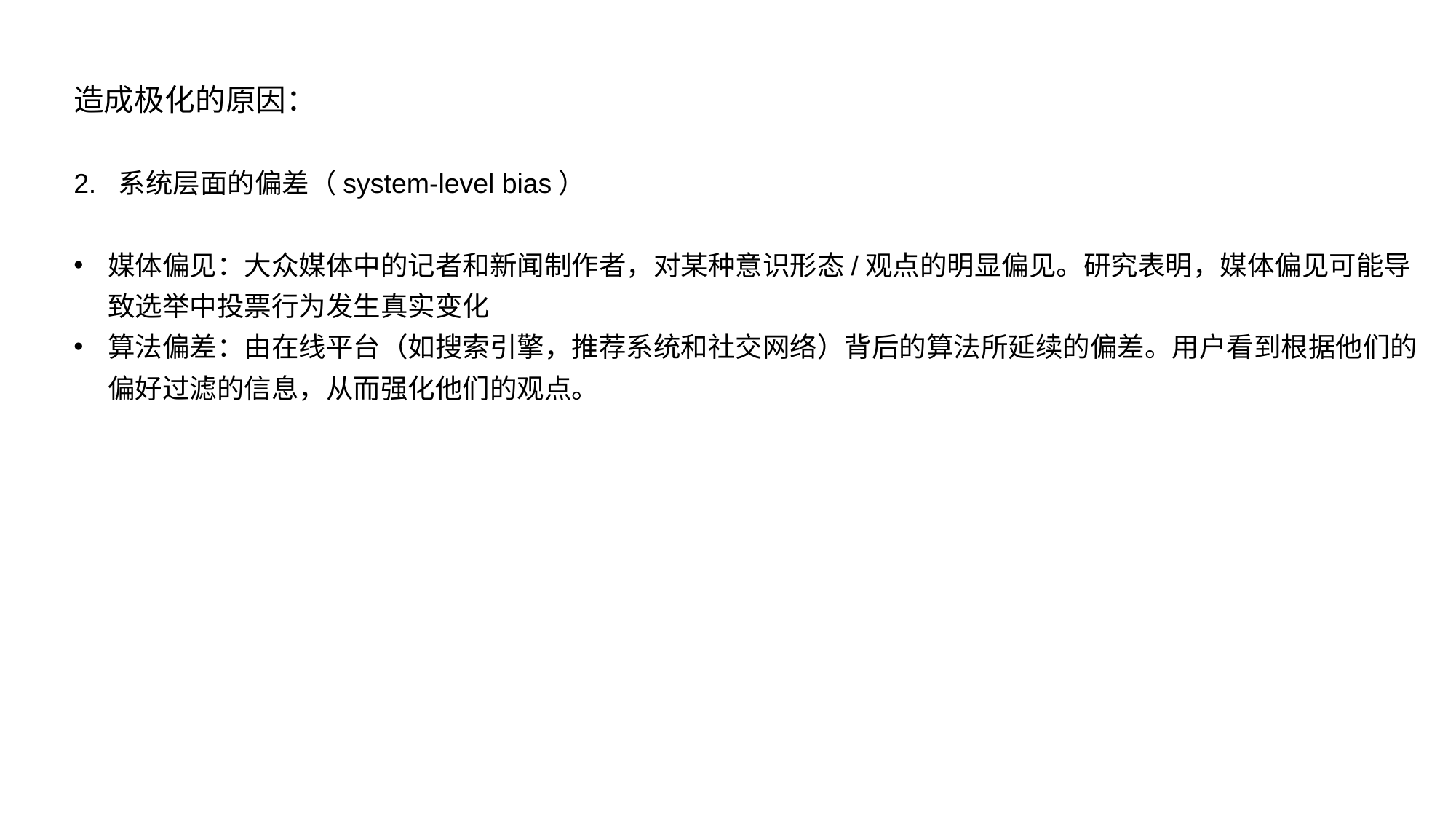

造成极化的原因：

2.  系统层面的偏差（system-level bias）

媒体偏见：大众媒体中的记者和新闻制作者，对某种意识形态/观点的明显偏见。研究表明，媒体偏见可能导致选举中投票行为发生真实变化
算法偏差：由在线平台（如搜索引擎，推荐系统和社交网络）背后的算法所延续的偏差。用户看到根据他们的偏好过滤的信息，从而强化他们的观点。